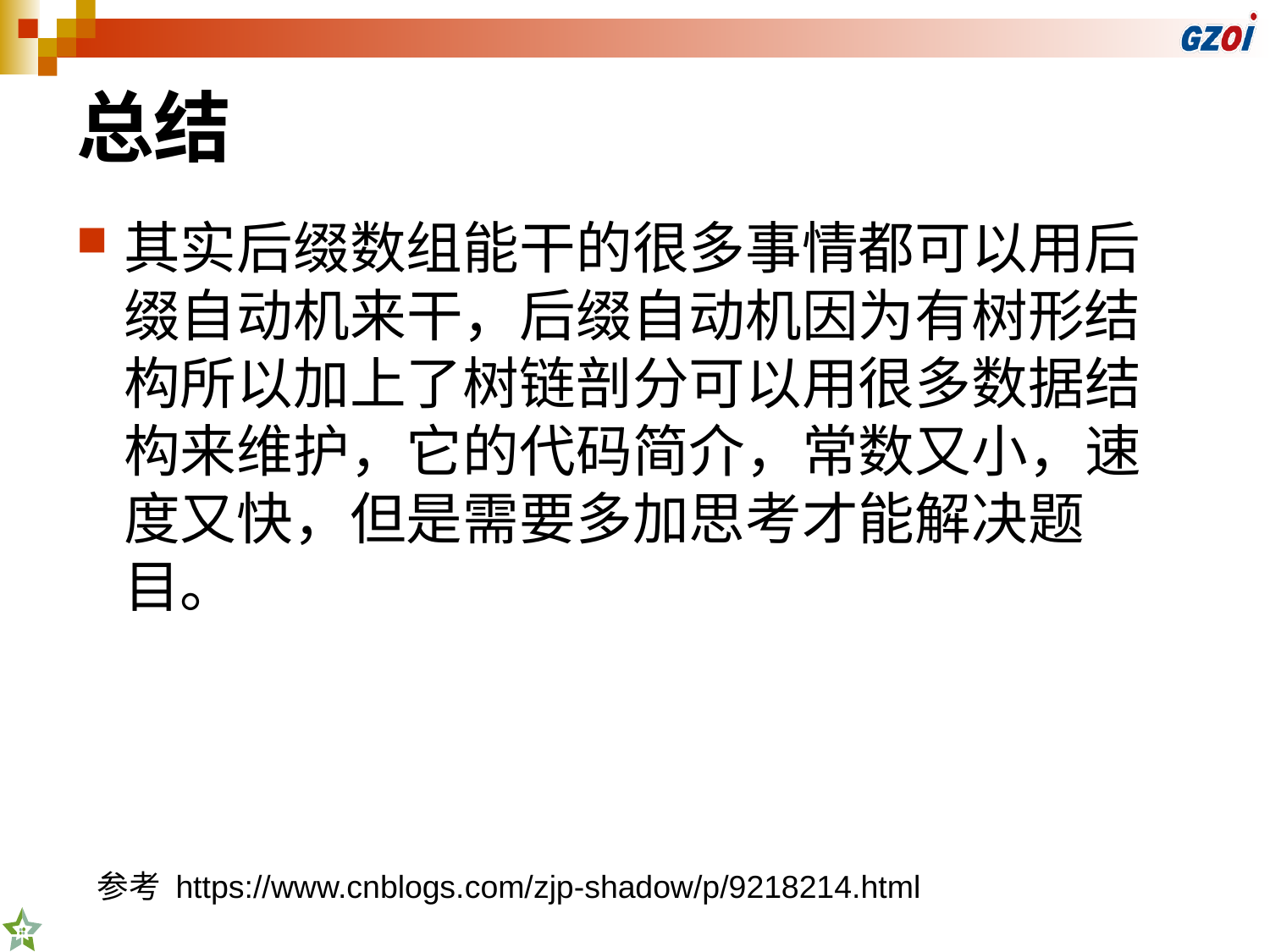

# 总结
其实后缀数组能干的很多事情都可以用后缀自动机来干，后缀自动机因为有树形结构所以加上了树链剖分可以用很多数据结构来维护，它的代码简介，常数又小，速度又快，但是需要多加思考才能解决题目。
参考 https://www.cnblogs.com/zjp-shadow/p/9218214.html